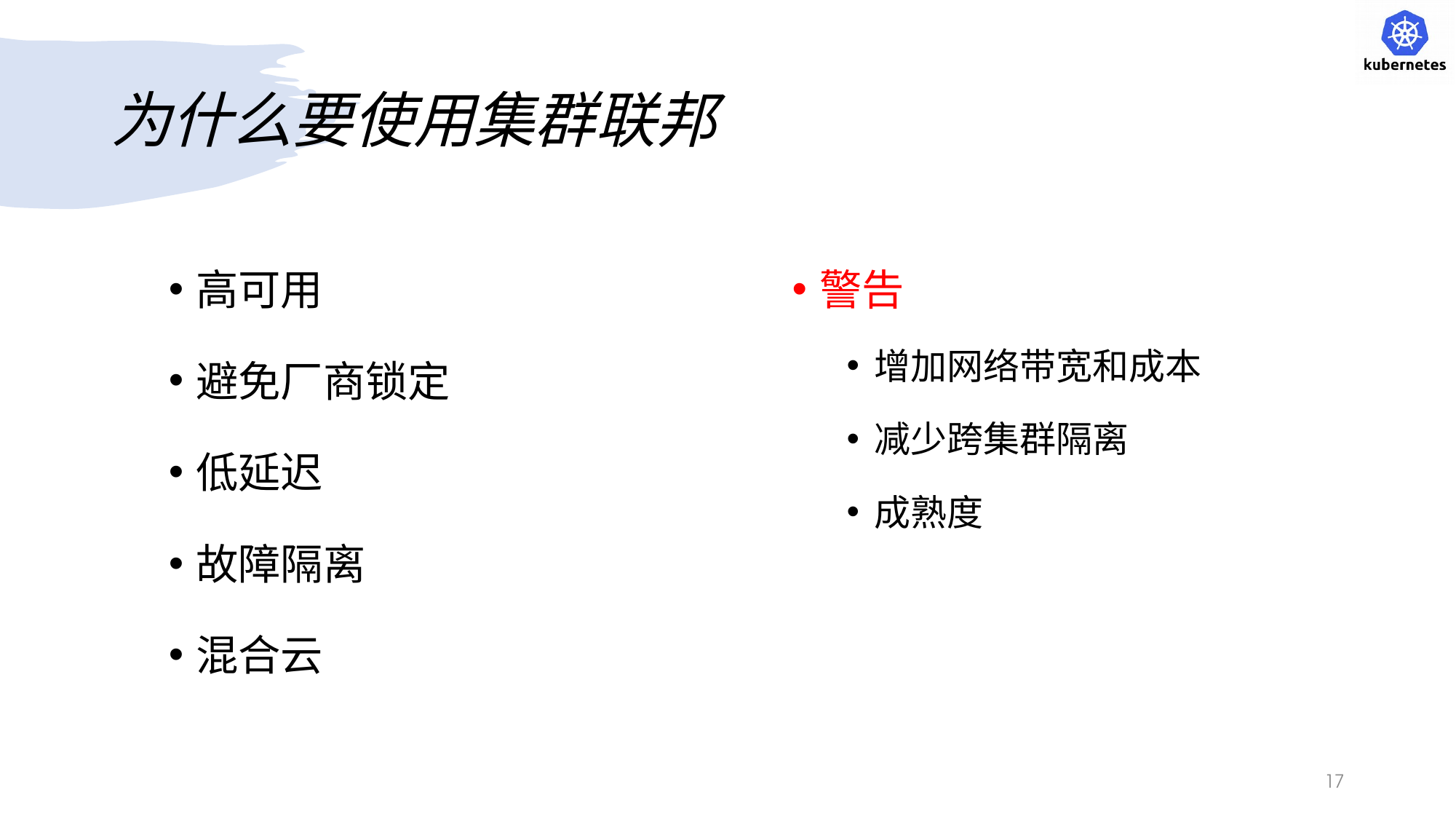

# 为什么要使用集群联邦
高可用
避免厂商锁定
低延迟
故障隔离
混合云

警告
增加网络带宽和成本
减少跨集群隔离
成熟度
17